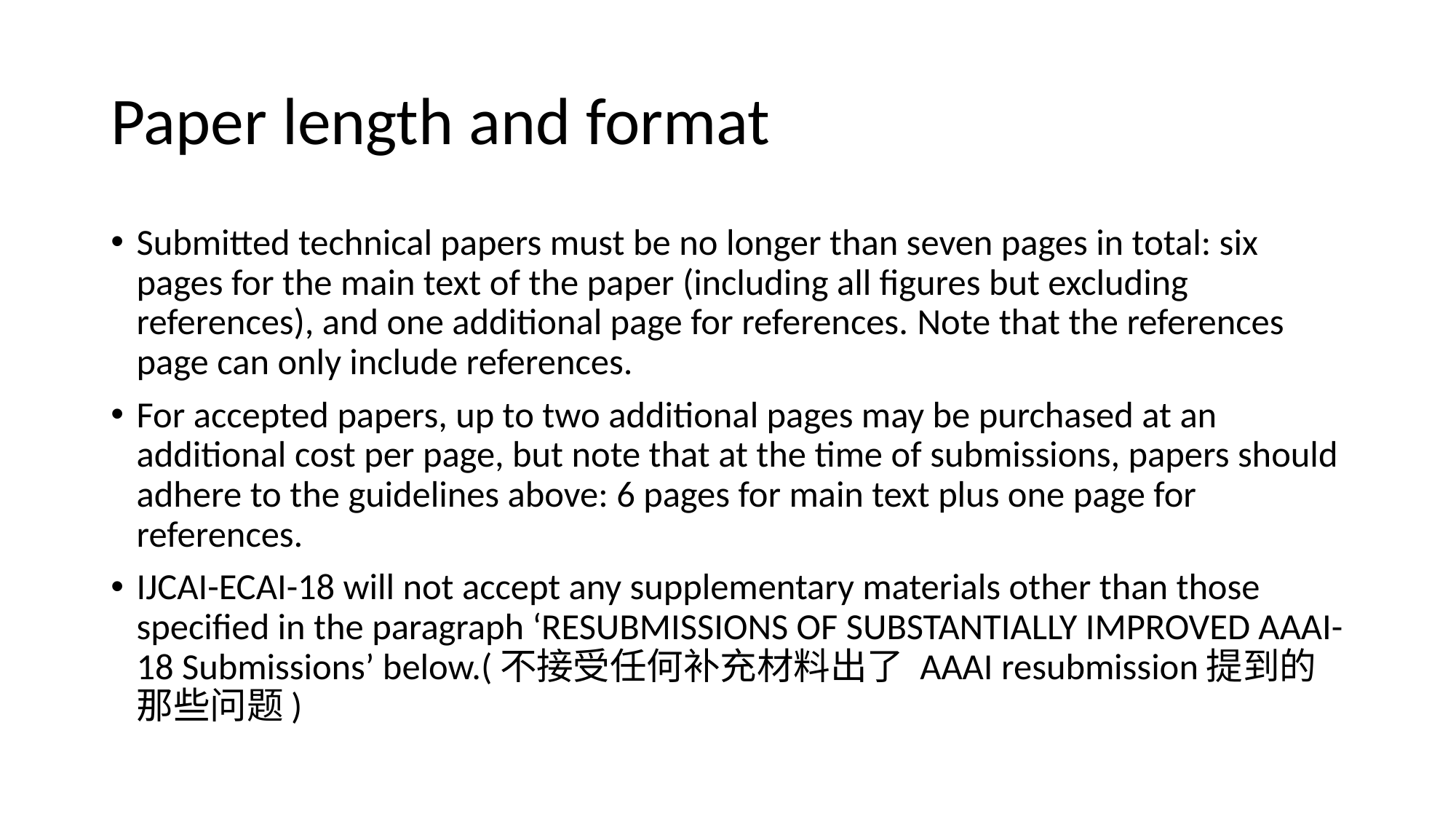

# Paper length and format
Submitted technical papers must be no longer than seven pages in total: six pages for the main text of the paper (including all figures but excluding references), and one additional page for references. Note that the references page can only include references.
For accepted papers, up to two additional pages may be purchased at an additional cost per page, but note that at the time of submissions, papers should adhere to the guidelines above: 6 pages for main text plus one page for references.
IJCAI-ECAI-18 will not accept any supplementary materials other than those specified in the paragraph ‘RESUBMISSIONS OF SUBSTANTIALLY IMPROVED AAAI-18 Submissions’ below.(不接受任何补充材料出了 AAAI resubmission提到的那些问题)